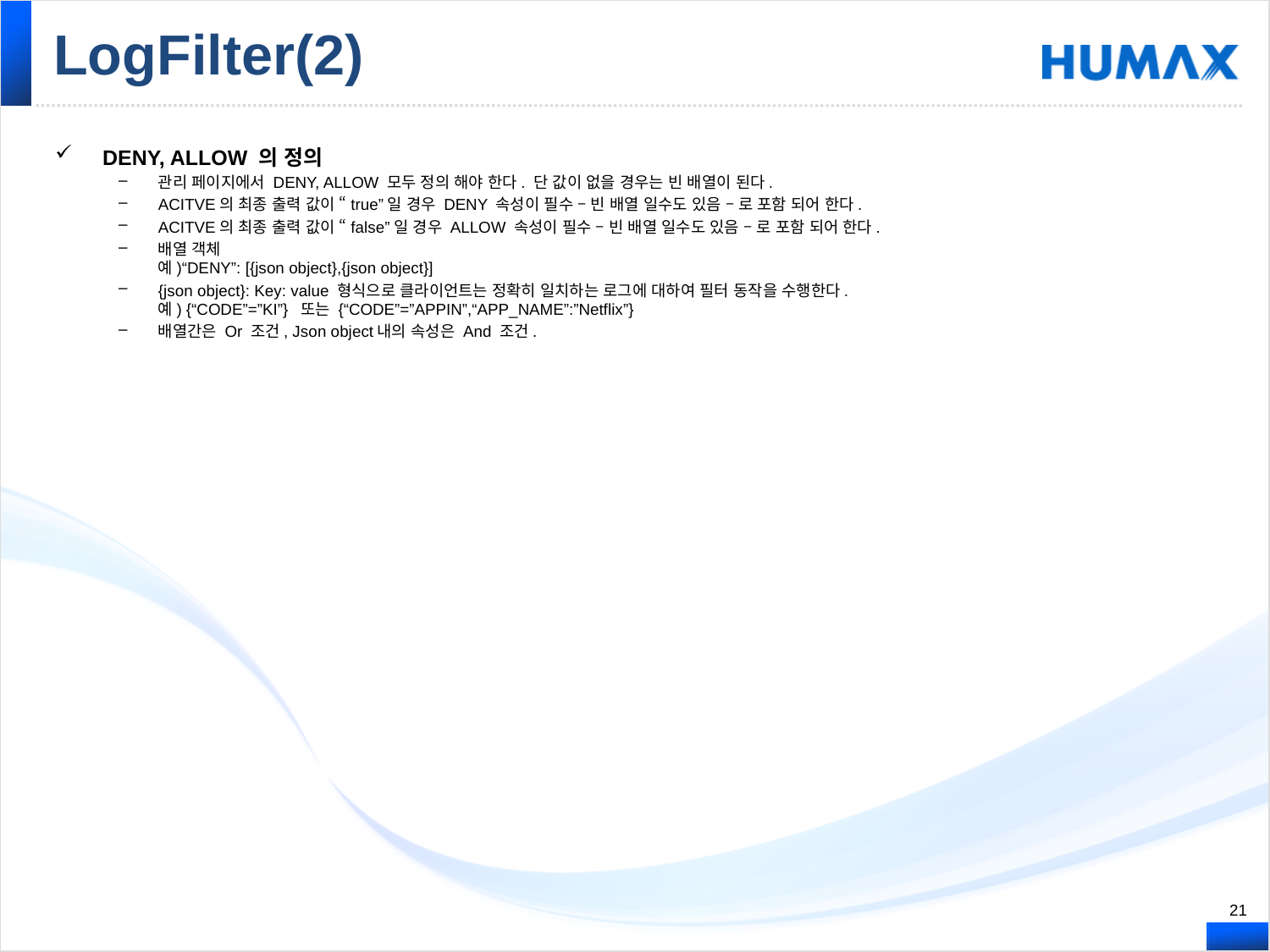

# LogFilter(2)
DENY, ALLOW 의 정의
관리 페이지에서 DENY, ALLOW 모두 정의 해야 한다. 단 값이 없을 경우는 빈 배열이 된다.
ACITVE의 최종 출력 값이 “true”일 경우 DENY 속성이 필수 – 빈 배열 일수도 있음 – 로 포함 되어 한다.
ACITVE의 최종 출력 값이 “false”일 경우 ALLOW 속성이 필수 – 빈 배열 일수도 있음 – 로 포함 되어 한다.
배열 객체
예)“DENY”: [{json object},{json object}]
{json object}: Key: value 형식으로 클라이언트는 정확히 일치하는 로그에 대하여 필터 동작을 수행한다.
예) {“CODE”=”KI”}  또는 {“CODE”=”APPIN”,“APP_NAME”:”Netflix”}
배열간은 Or 조건, Json object내의 속성은 And 조건.

21